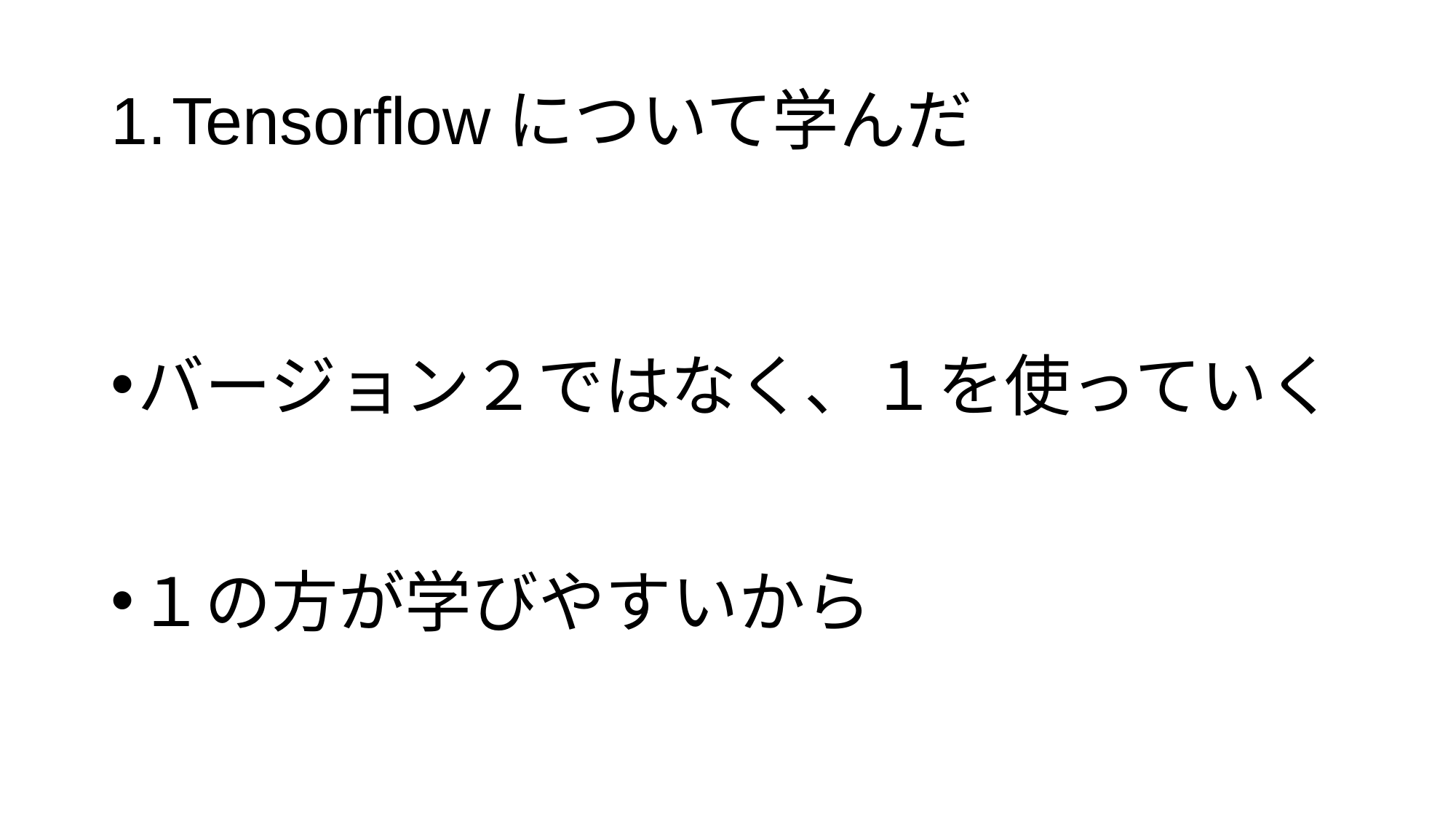

# Tensorflowについて学んだ
バージョン２ではなく、１を使っていく
１の方が学びやすいから